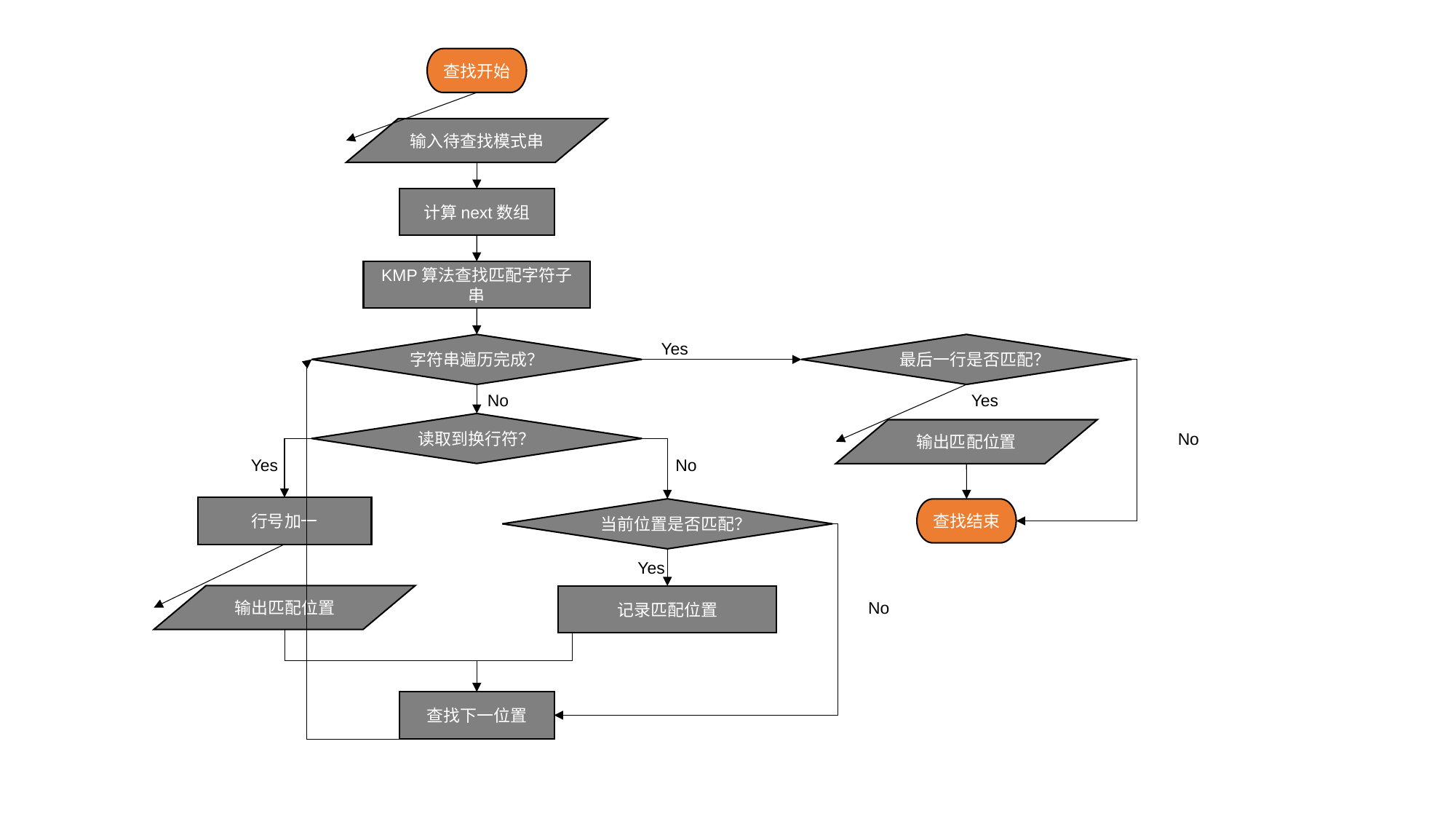

查找开始
输入待查找模式串
计算next数组
KMP算法查找匹配字符子串
Yes
字符串遍历完成？
最后一行是否匹配？
No
Yes
读取到换行符？
输出匹配位置
No
Yes
No
行号加一
当前位置是否匹配？
查找结束
Yes
输出匹配位置
记录匹配位置
No
查找下一位置